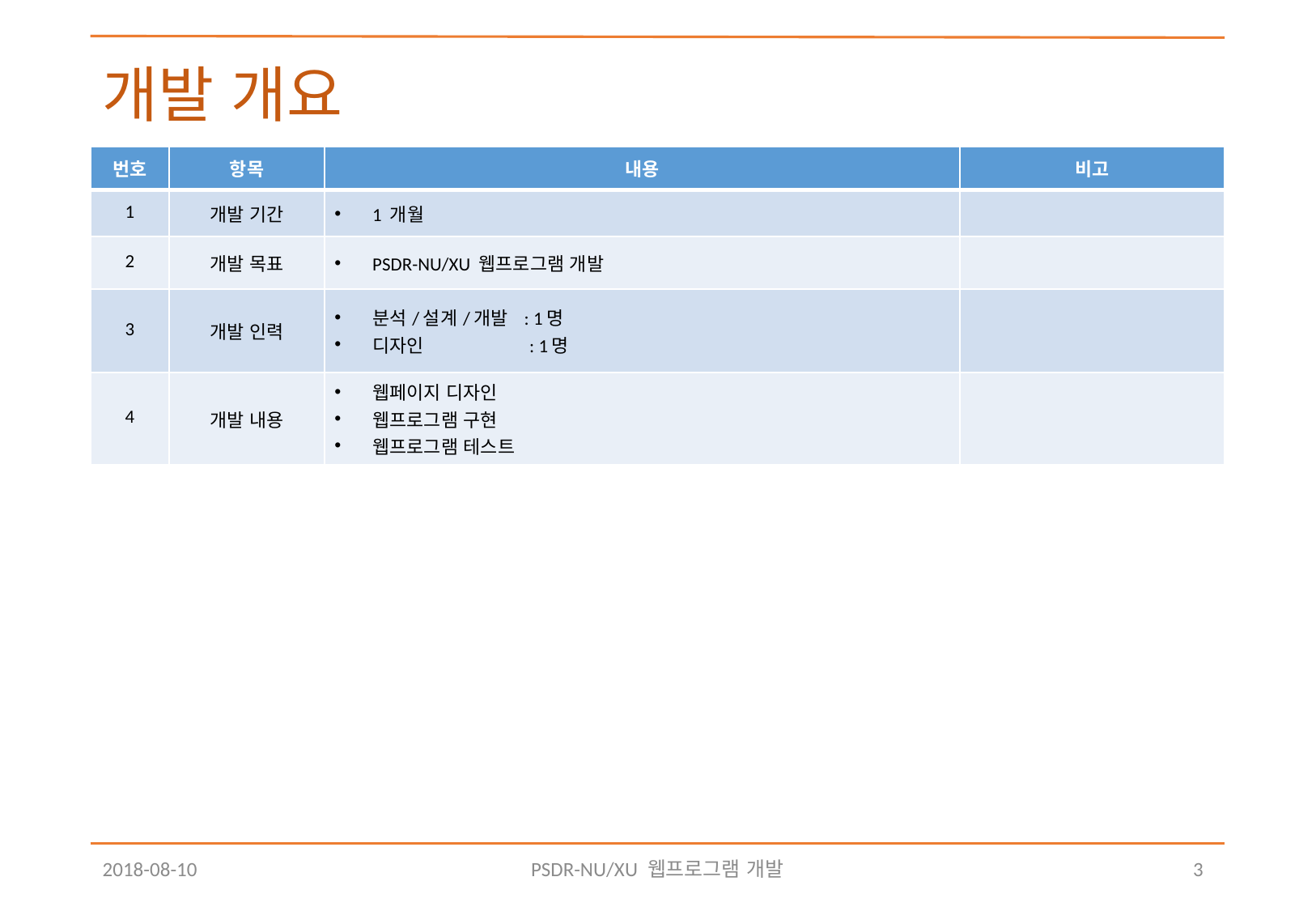

# 개발 개요
| 번호 | 항목 | 내용 | 비고 |
| --- | --- | --- | --- |
| 1 | 개발 기간 | 1 개월 |  |
| 2 | 개발 목표 | PSDR-NU/XU 웹프로그램 개발 |  |
| 3 | 개발 인력 | 분석/설계/개발 : 1명 디자인 : 1명 |  |
| 4 | 개발 내용 | 웹페이지 디자인 웹프로그램 구현 웹프로그램 테스트 |  |
2018-08-10
PSDR-NU/XU 웹프로그램 개발
3